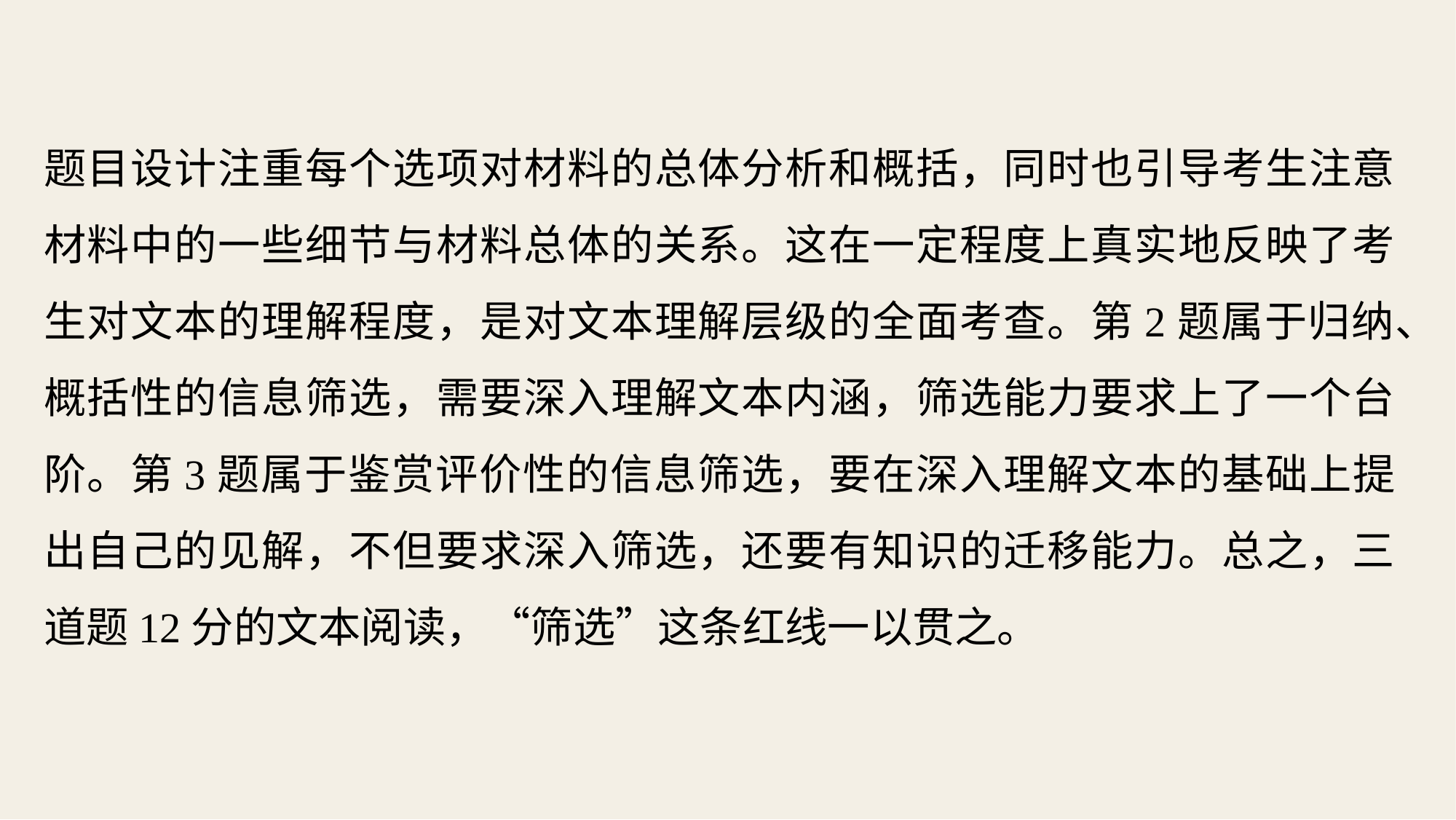

题目设计注重每个选项对材料的总体分析和概括，同时也引导考生注意材料中的一些细节与材料总体的关系。这在一定程度上真实地反映了考生对文本的理解程度，是对文本理解层级的全面考查。第2题属于归纳、概括性的信息筛选，需要深入理解文本内涵，筛选能力要求上了一个台阶。第3题属于鉴赏评价性的信息筛选，要在深入理解文本的基础上提出自己的见解，不但要求深入筛选，还要有知识的迁移能力。总之，三道题12分的文本阅读，“筛选”这条红线一以贯之。